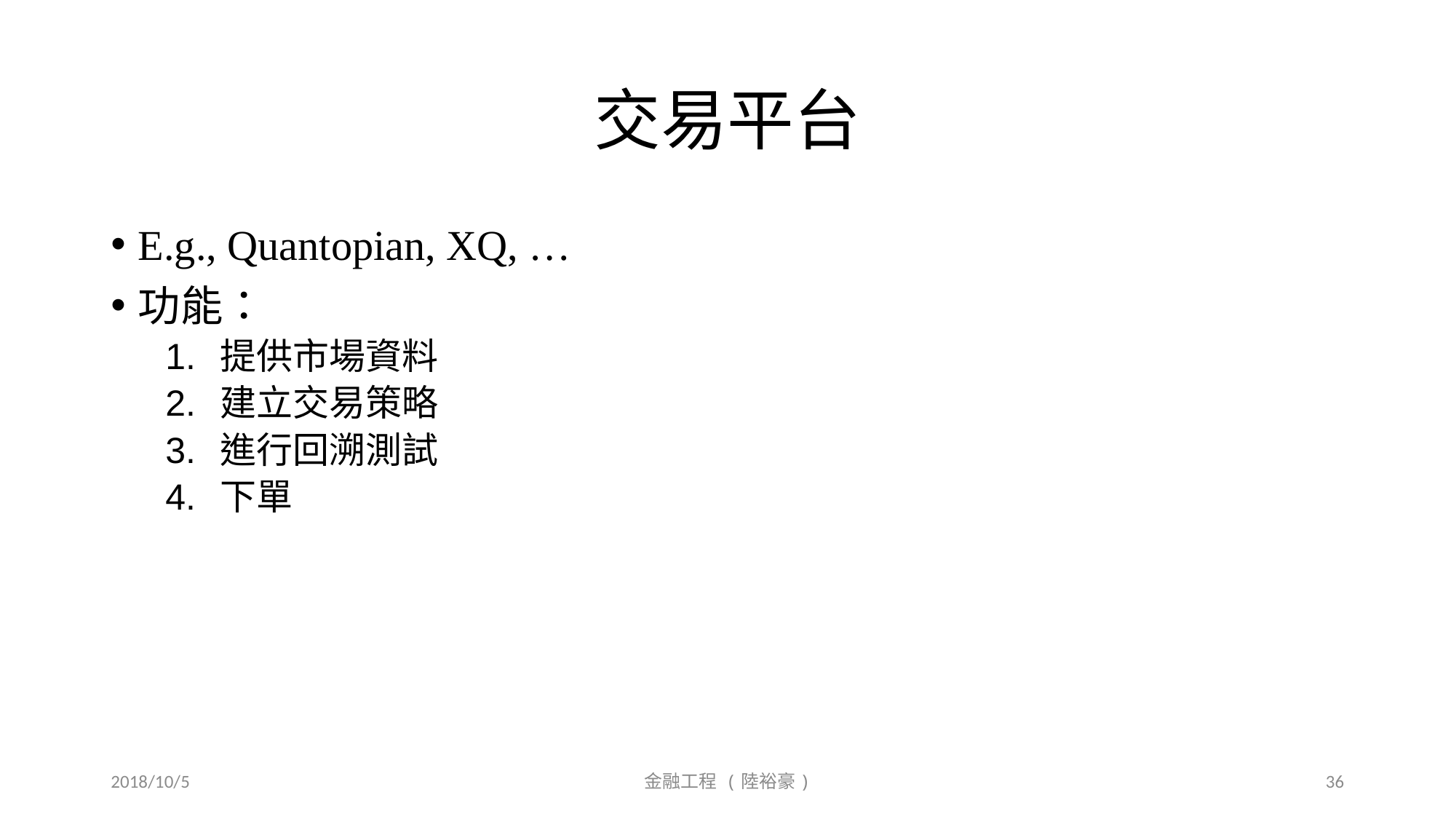

# 交易平台
E.g., Quantopian, XQ, …
功能：
提供市場資料
建立交易策略
進行回溯測試
下單

2018/10/5
金融工程 (陸裕豪)
36